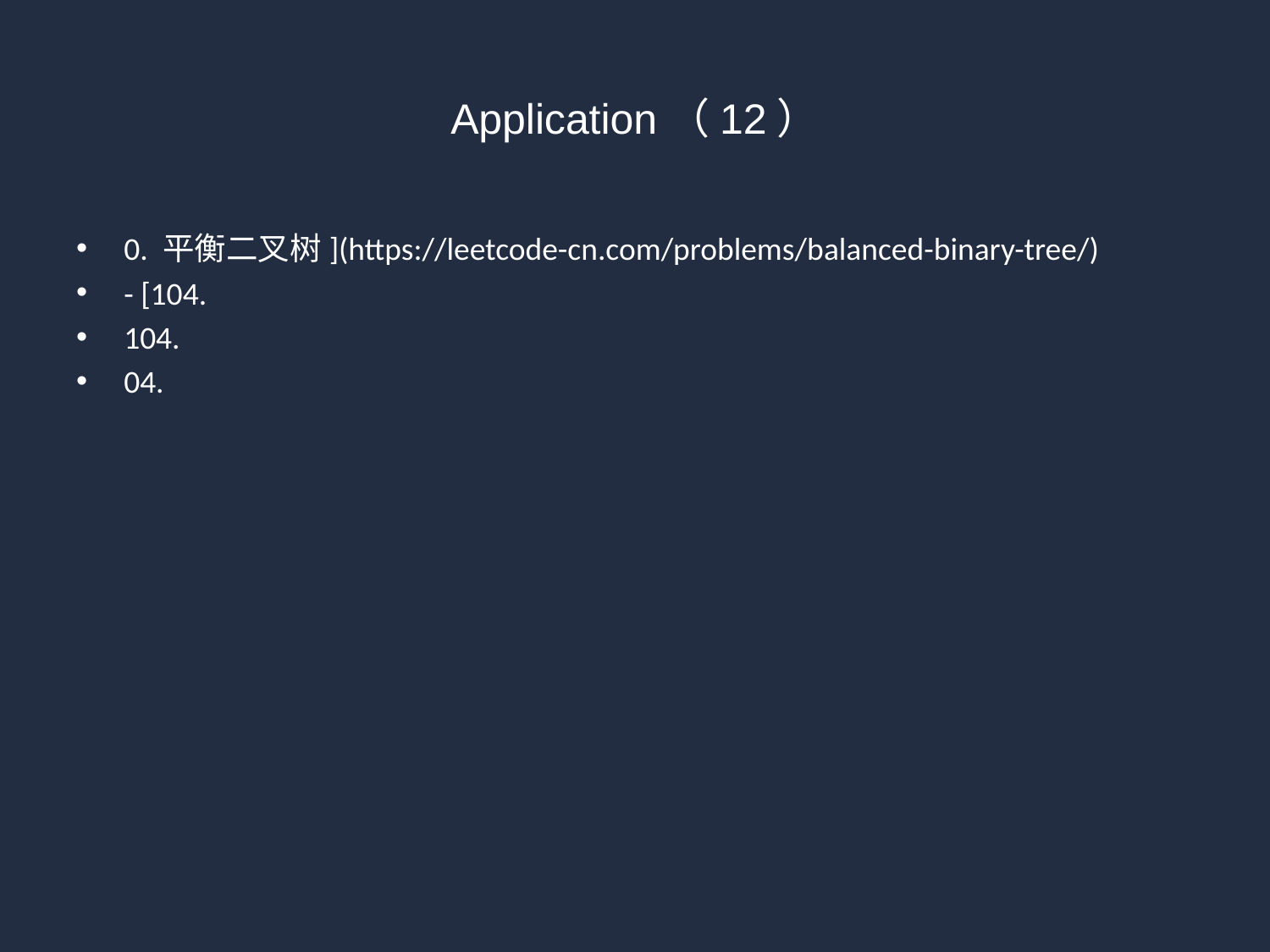

# Application（12）
0. 平衡二叉树](https://leetcode-cn.com/problems/balanced-binary-tree/)
- [104.
104.
04.